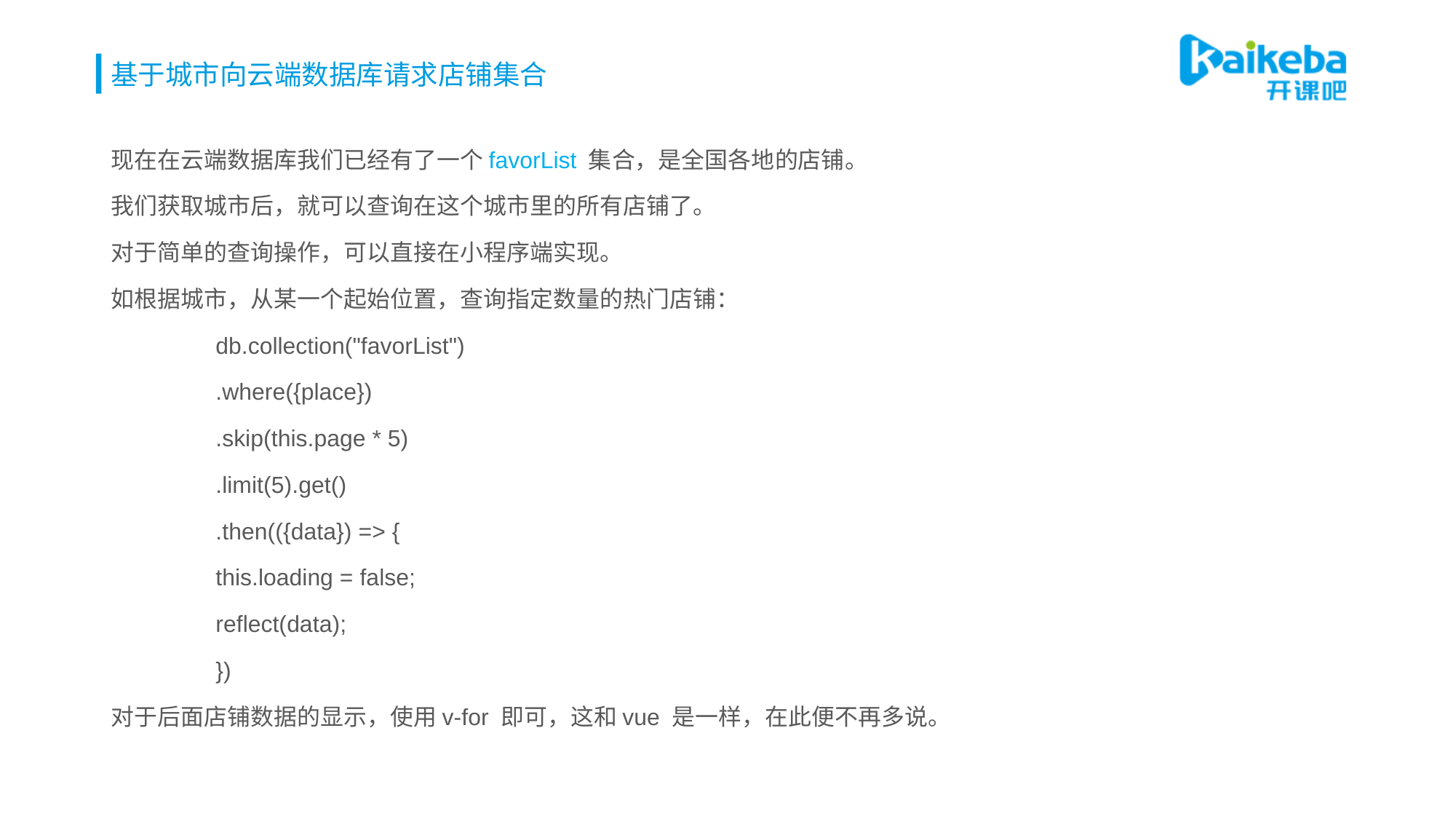

# 基于城市向云端数据库请求店铺集合
现在在云端数据库我们已经有了一个favorList 集合，是全国各地的店铺。
我们获取城市后，就可以查询在这个城市里的所有店铺了。
对于简单的查询操作，可以直接在小程序端实现。
如根据城市，从某一个起始位置，查询指定数量的热门店铺：
	db.collection("favorList")
		.where({place})
		.skip(this.page * 5)
		.limit(5).get()
		.then(({data}) => {
			this.loading = false;
			reflect(data);
		})
对于后面店铺数据的显示，使用v-for 即可，这和vue 是一样，在此便不再多说。